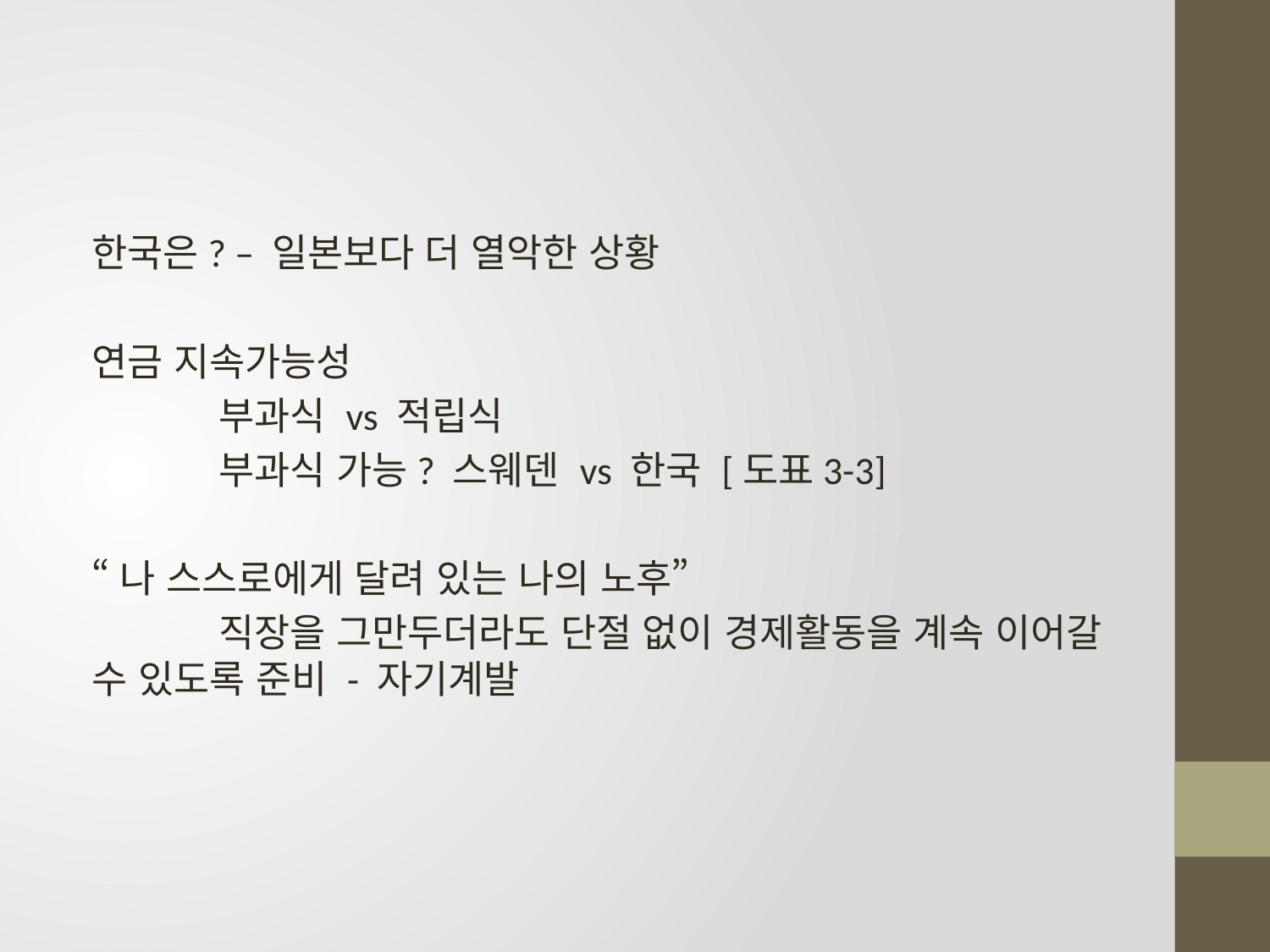

#
한국은? – 일본보다 더 열악한 상황

연금 지속가능성
	부과식 vs 적립식
	부과식 가능? 스웨덴 vs 한국 [도표3-3]

“나 스스로에게 달려 있는 나의 노후”
	직장을 그만두더라도 단절 없이 경제활동을 계속 이어갈 수 있도록 준비 - 자기계발